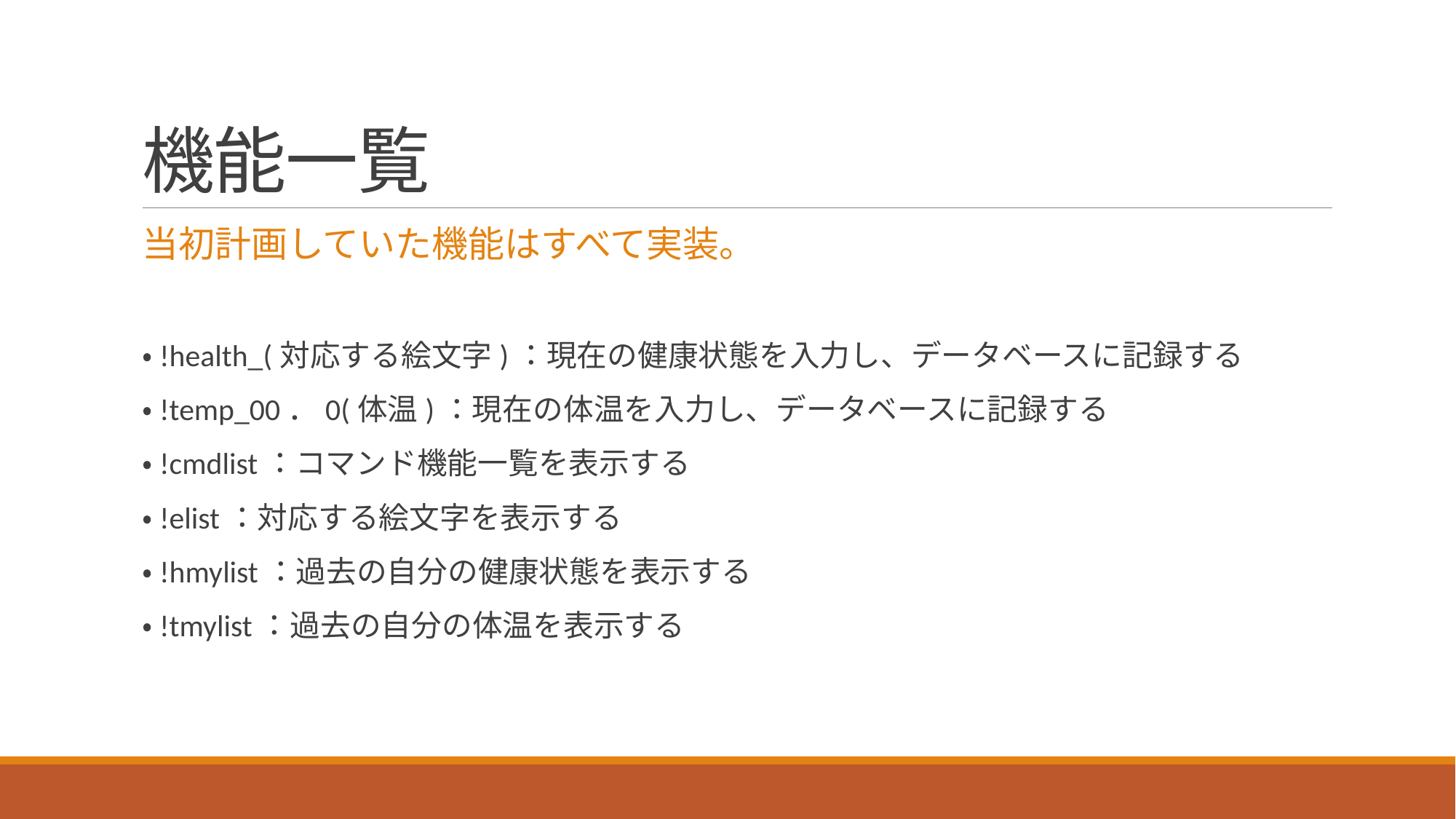

# 機能一覧
当初計画していた機能はすべて実装。

・!health_(対応する絵文字)：現在の健康状態を入力し、データベースに記録する
・!temp_00．0(体温)：現在の体温を入力し、データベースに記録する
・!cmdlist：コマンド機能一覧を表示する
・!elist：対応する絵文字を表示する
・!hmylist：過去の自分の健康状態を表示する
・!tmylist：過去の自分の体温を表示する